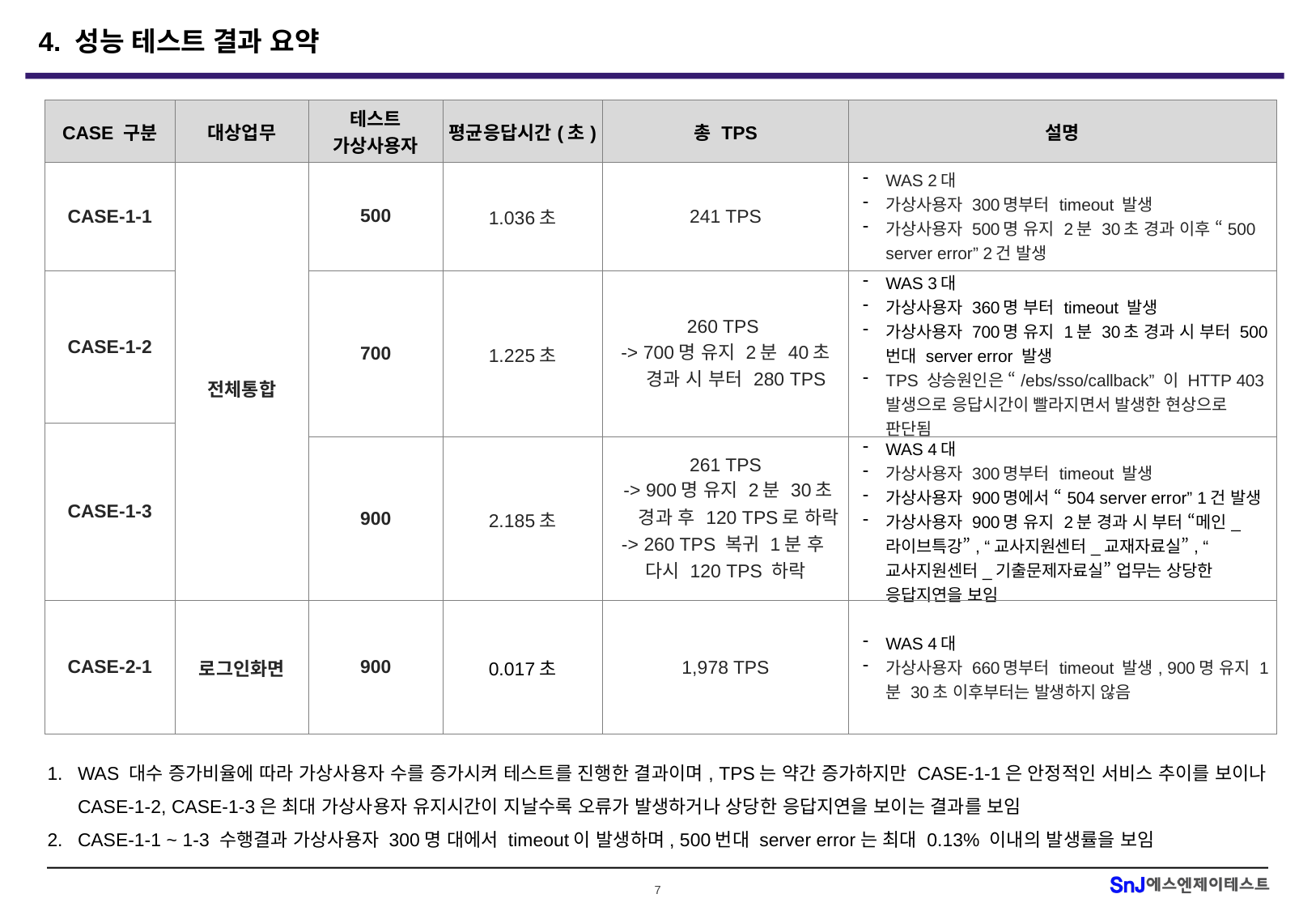

4. 성능 테스트 결과 요약
| CASE 구분 | 대상업무 | 테스트 가상사용자 | 평균응답시간(초) | 총 TPS | 설명 |
| --- | --- | --- | --- | --- | --- |
| CASE-1-1 | 전체통합 | 500 | 1.036초 | 241 TPS | WAS 2대 가상사용자 300명부터 timeout 발생 가상사용자 500명 유지 2분 30초 경과 이후 “500 server error” 2건 발생 |
|  |  | 700 | 1.225초 | 260 TPS -> 700명 유지 2분 40초 경과 시 부터 280 TPS | WAS 3대 가상사용자 360명 부터 timeout 발생 가상사용자 700명 유지 1분 30초 경과 시 부터 500번대 server error 발생 TPS 상승원인은 “/ebs/sso/callback” 이 HTTP 403 발생으로 응답시간이 빨라지면서 발생한 현상으로 판단됨 |
| CASE-1-2 |  |  |  |  |  |
| CASE-1-3 |  |  |  |  |  |
|  |  | 900 | 2.185초 | 261 TPS -> 900명 유지 2분 30초 경과 후 120 TPS로 하락 -> 260 TPS 복귀 1분 후 다시 120 TPS 하락 | WAS 4대 가상사용자 300명부터 timeout 발생 가상사용자 900명에서 “504 server error” 1건 발생 가상사용자 900명 유지 2분 경과 시 부터 “메인\_라이브특강”, “교사지원센터\_교재자료실”, “교사지원센터\_기출문제자료실” 업무는 상당한 응답지연을 보임 |
| CASE-2-1 | 로그인화면 | 900 | 0.017초 | 1,978 TPS | WAS 4대 가상사용자 660명부터 timeout 발생, 900명 유지 1분 30초 이후부터는 발생하지 않음 |
WAS 대수 증가비율에 따라 가상사용자 수를 증가시켜 테스트를 진행한 결과이며, TPS는 약간 증가하지만 CASE-1-1은 안정적인 서비스 추이를 보이나 CASE-1-2, CASE-1-3은 최대 가상사용자 유지시간이 지날수록 오류가 발생하거나 상당한 응답지연을 보이는 결과를 보임
CASE-1-1 ~ 1-3 수행결과 가상사용자 300명 대에서 timeout이 발생하며, 500번대 server error는 최대 0.13% 이내의 발생률을 보임